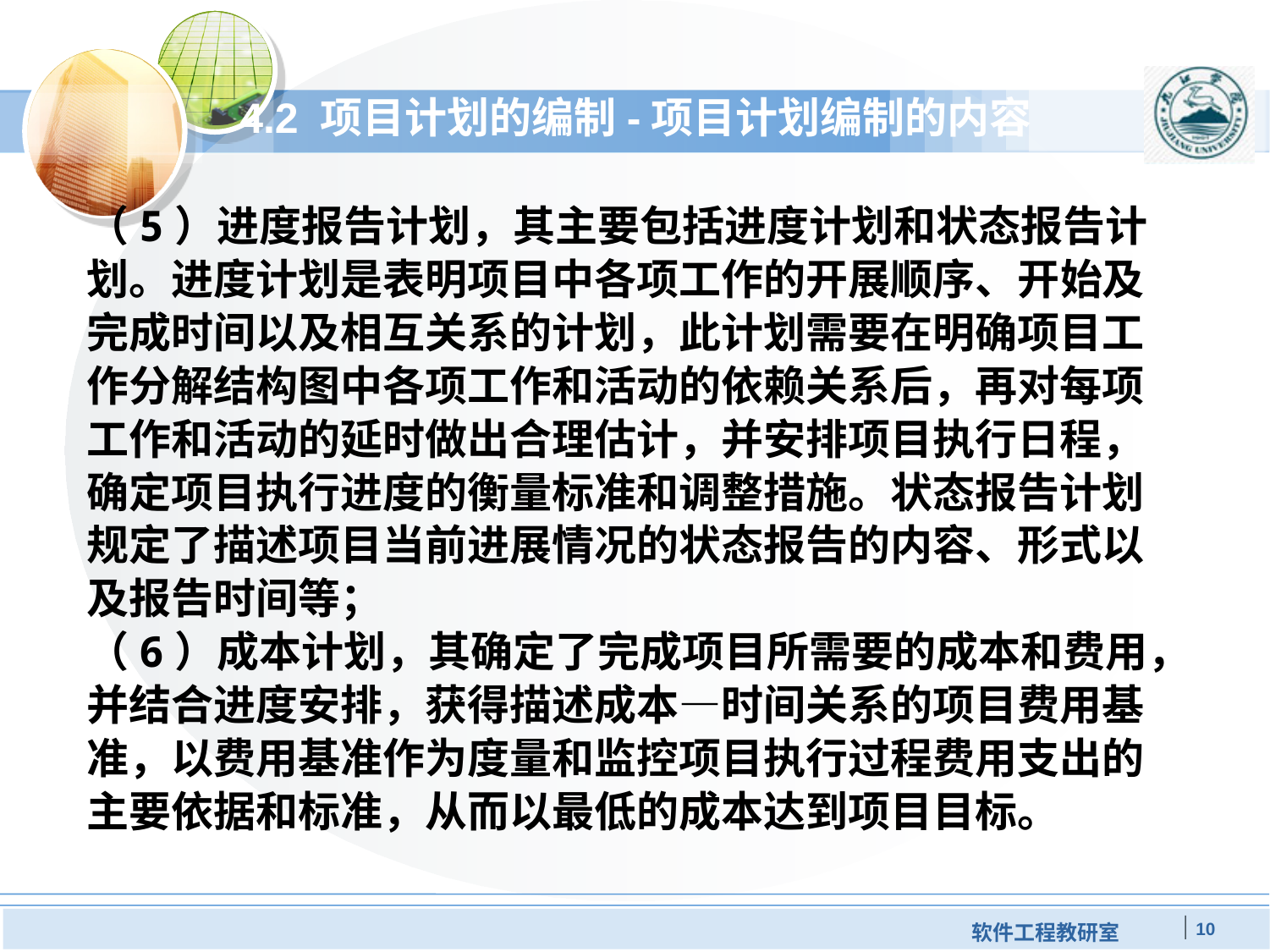

# 4.2 项目计划的编制-项目计划编制的内容
（5）进度报告计划，其主要包括进度计划和状态报告计划。进度计划是表明项目中各项工作的开展顺序、开始及完成时间以及相互关系的计划，此计划需要在明确项目工作分解结构图中各项工作和活动的依赖关系后，再对每项工作和活动的延时做出合理估计，并安排项目执行日程，确定项目执行进度的衡量标准和调整措施。状态报告计划规定了描述项目当前进展情况的状态报告的内容、形式以及报告时间等；
（6）成本计划，其确定了完成项目所需要的成本和费用，并结合进度安排，获得描述成本—时间关系的项目费用基准，以费用基准作为度量和监控项目执行过程费用支出的主要依据和标准，从而以最低的成本达到项目目标。